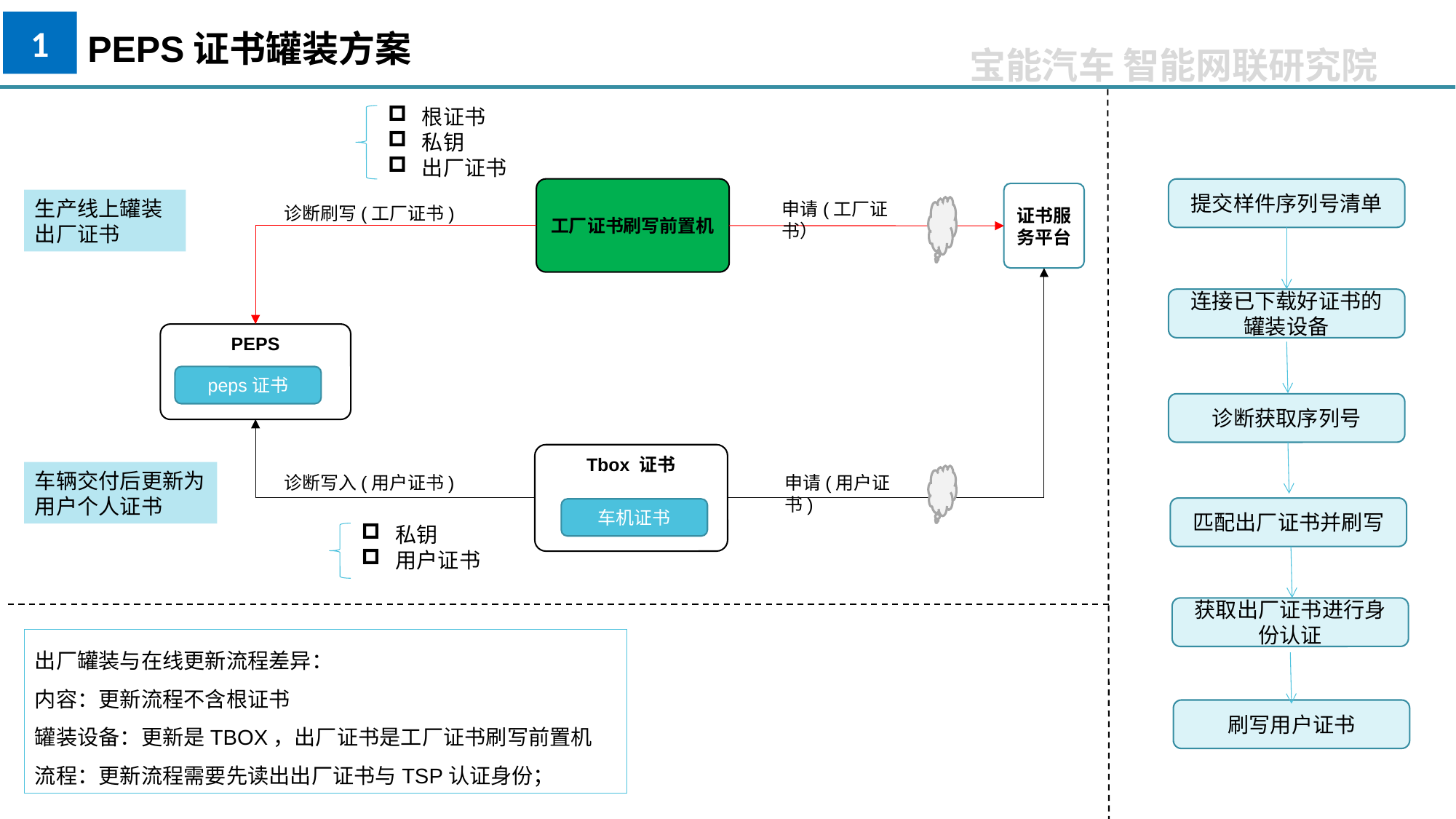

1
PEPS证书罐装方案
根证书
私钥
出厂证书

工厂证书刷写前置机
提交样件序列号清单
证书服务平台
生产线上罐装出厂证书
申请(工厂证书）
诊断刷写(工厂证书)

连接已下载好证书的罐装设备
PEPS
peps证书
诊断获取序列号
Tbox 证书
车辆交付后更新为用户个人证书
申请(用户证书)

诊断写入(用户证书)
匹配出厂证书并刷写
车机证书
私钥
用户证书

获取出厂证书进行身份认证
出厂罐装与在线更新流程差异：
内容：更新流程不含根证书
罐装设备：更新是TBOX，出厂证书是工厂证书刷写前置机
流程：更新流程需要先读出出厂证书与TSP认证身份；
刷写用户证书